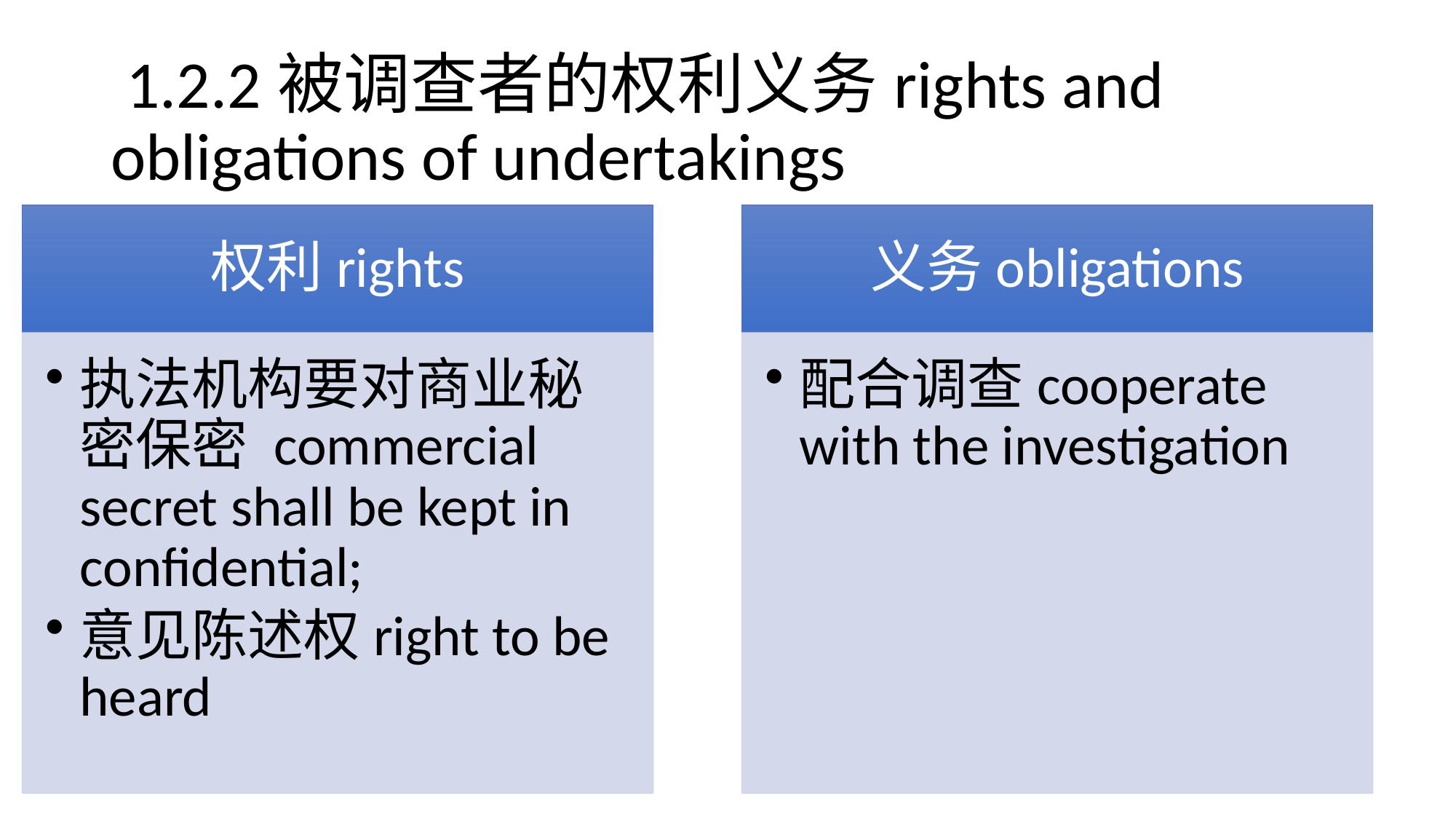

# 1.2.2被调查者的权利义务rights and obligations of undertakings
权利rights
执法机构要对商业秘密保密 commercial secret shall be kept in confidential;
意见陈述权right to be heard
义务obligations
配合调查cooperate with the investigation